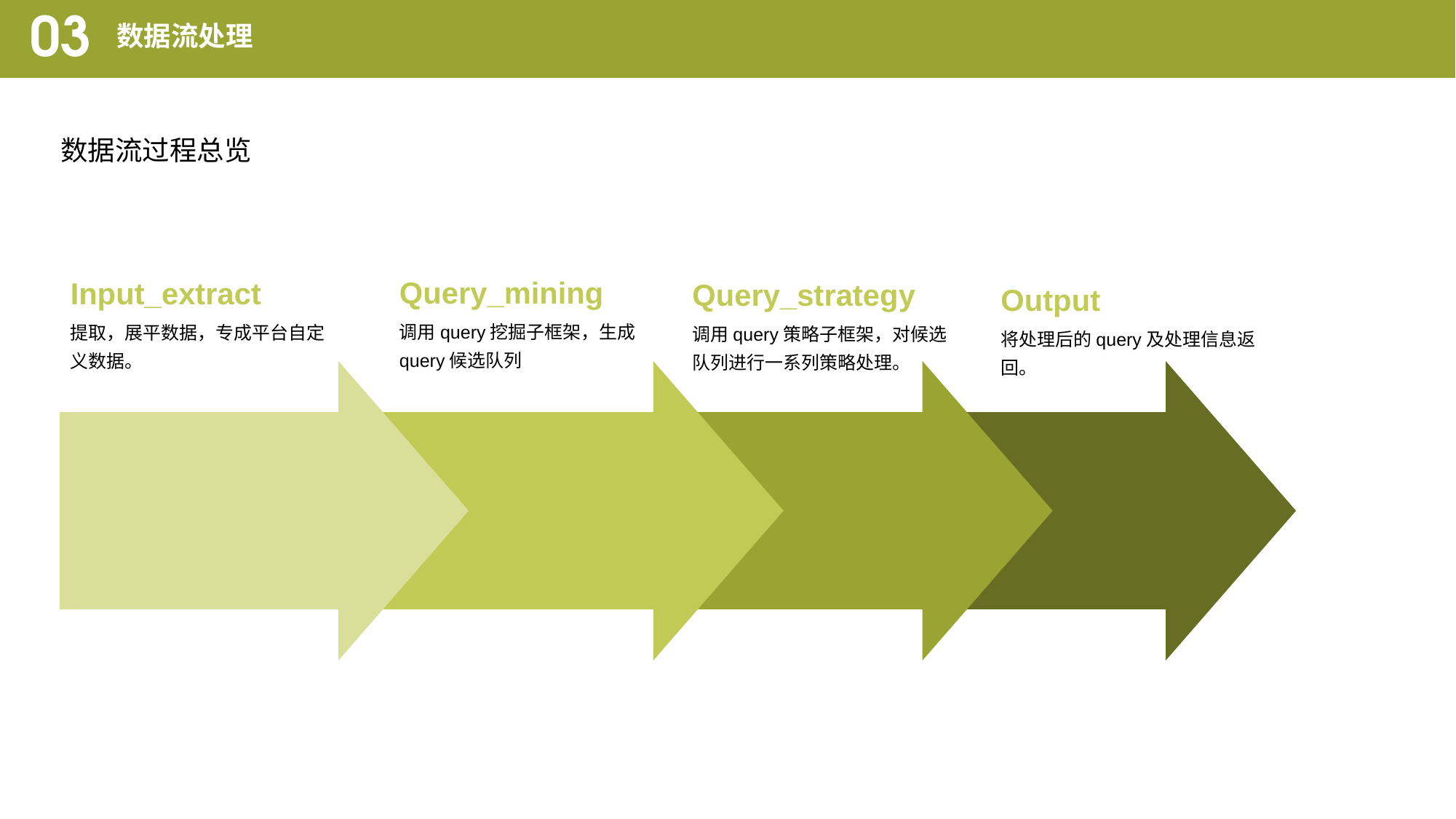

03
数据流处理
数据流过程总览
Query_mining
调用query挖掘子框架，生成query候选队列
Input_extract
提取，展平数据，专成平台自定义数据。
Query_strategy
调用query策略子框架，对候选队列进行一系列策略处理。
Output
将处理后的query及处理信息返回。